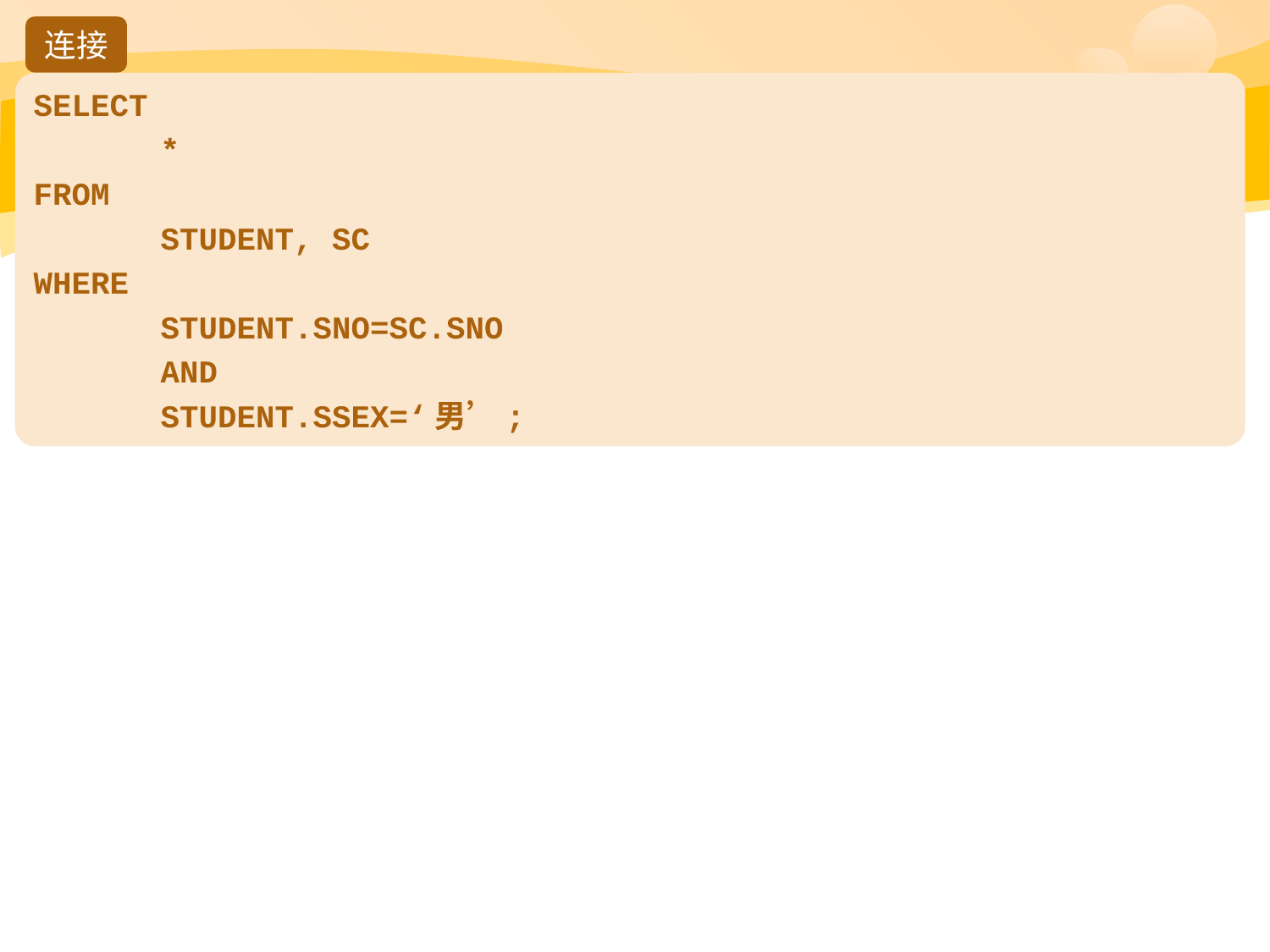

连接
SELECT
	*
FROM
	STUDENT, SC
WHERE
	STUDENT.SNO=SC.SNO
	AND
	STUDENT.SSEX=‘男’;
#